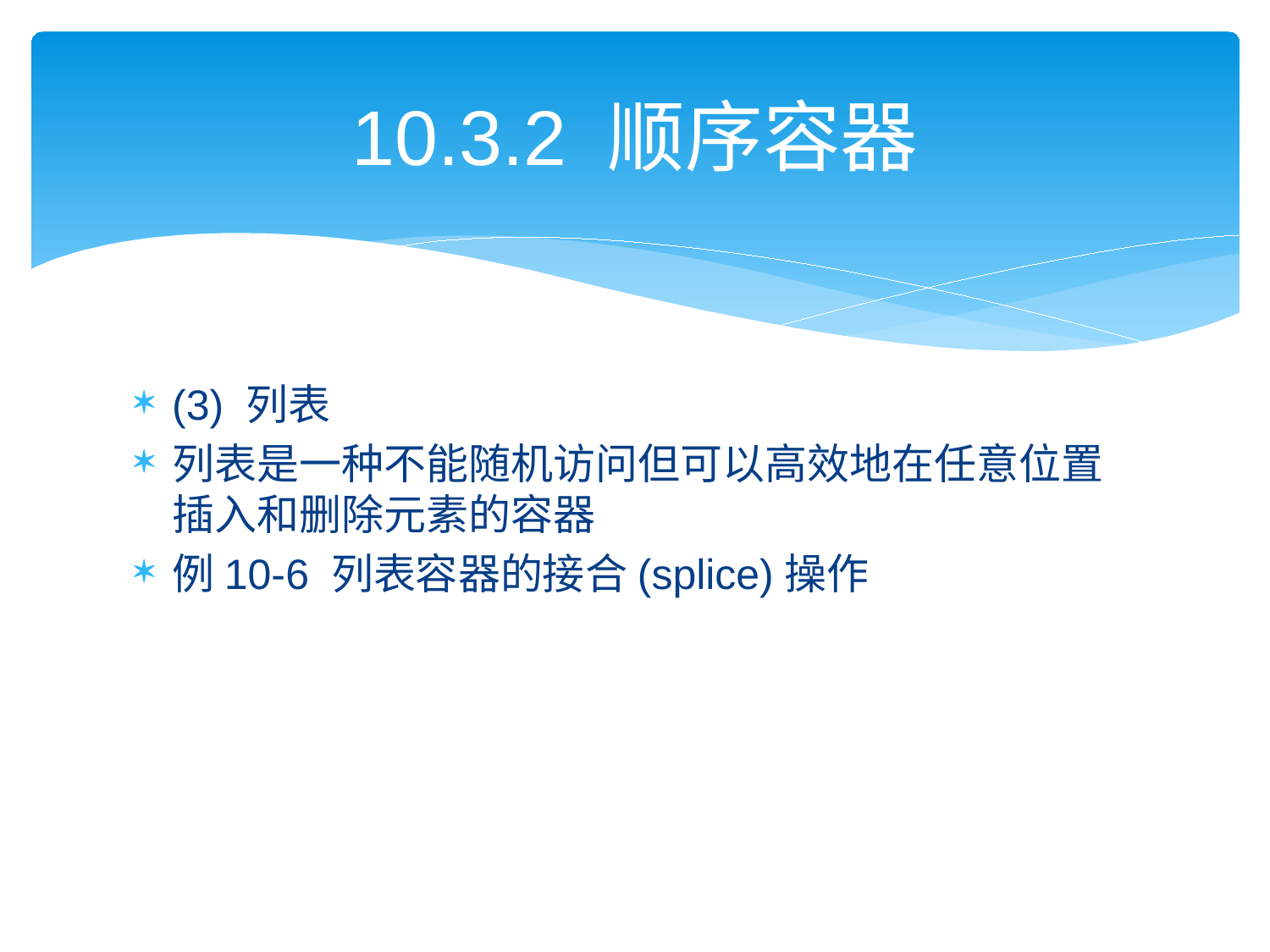

# 10.3.2 顺序容器
(3) 列表
列表是一种不能随机访问但可以高效地在任意位置插入和删除元素的容器
例10-6 列表容器的接合(splice)操作